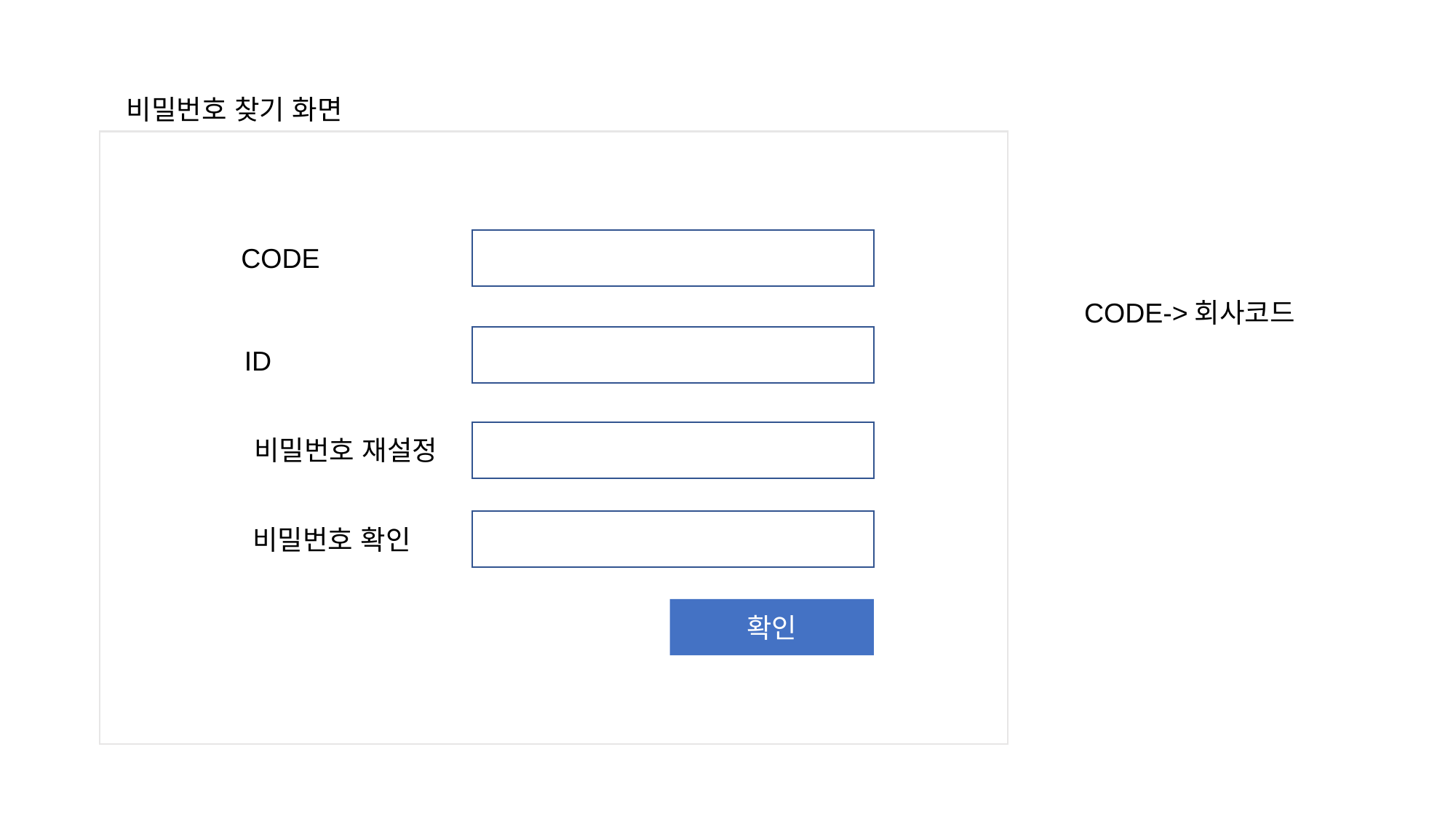

비밀번호 찾기 화면

CODE

ID

비밀번호 재설정

비밀번호 확인
CODE->회사코드
확인